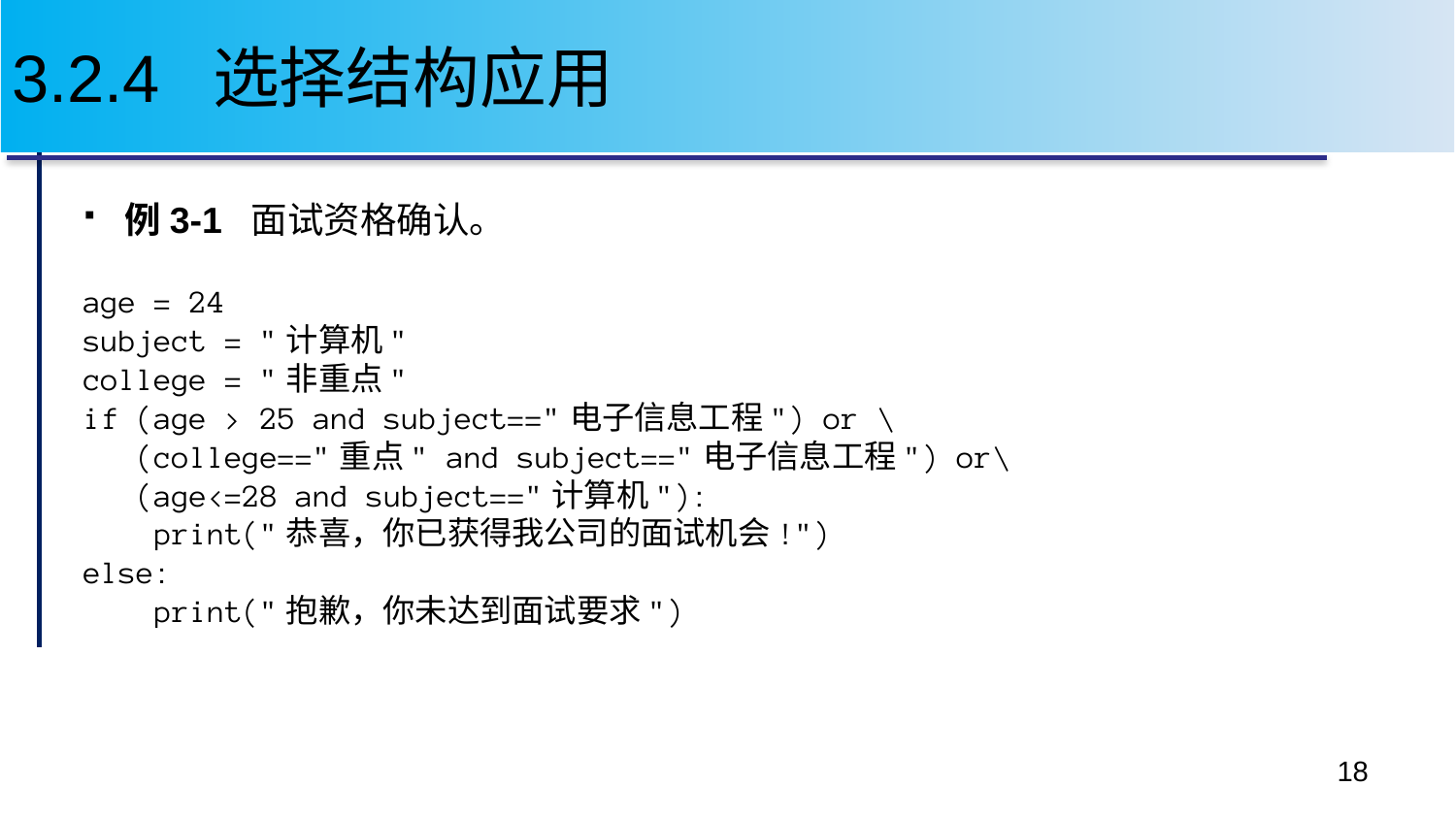

# 3.2.4  选择结构应用
例3-1  面试资格确认。

age = 24
subject = "计算机"
college = "非重点"
if (age > 25 and subject=="电子信息工程") or \
   (college=="重点" and subject=="电子信息工程") or\
   (age<=28 and subject=="计算机"):
    print("恭喜，你已获得我公司的面试机会!")
else:
    print("抱歉，你未达到面试要求")

18